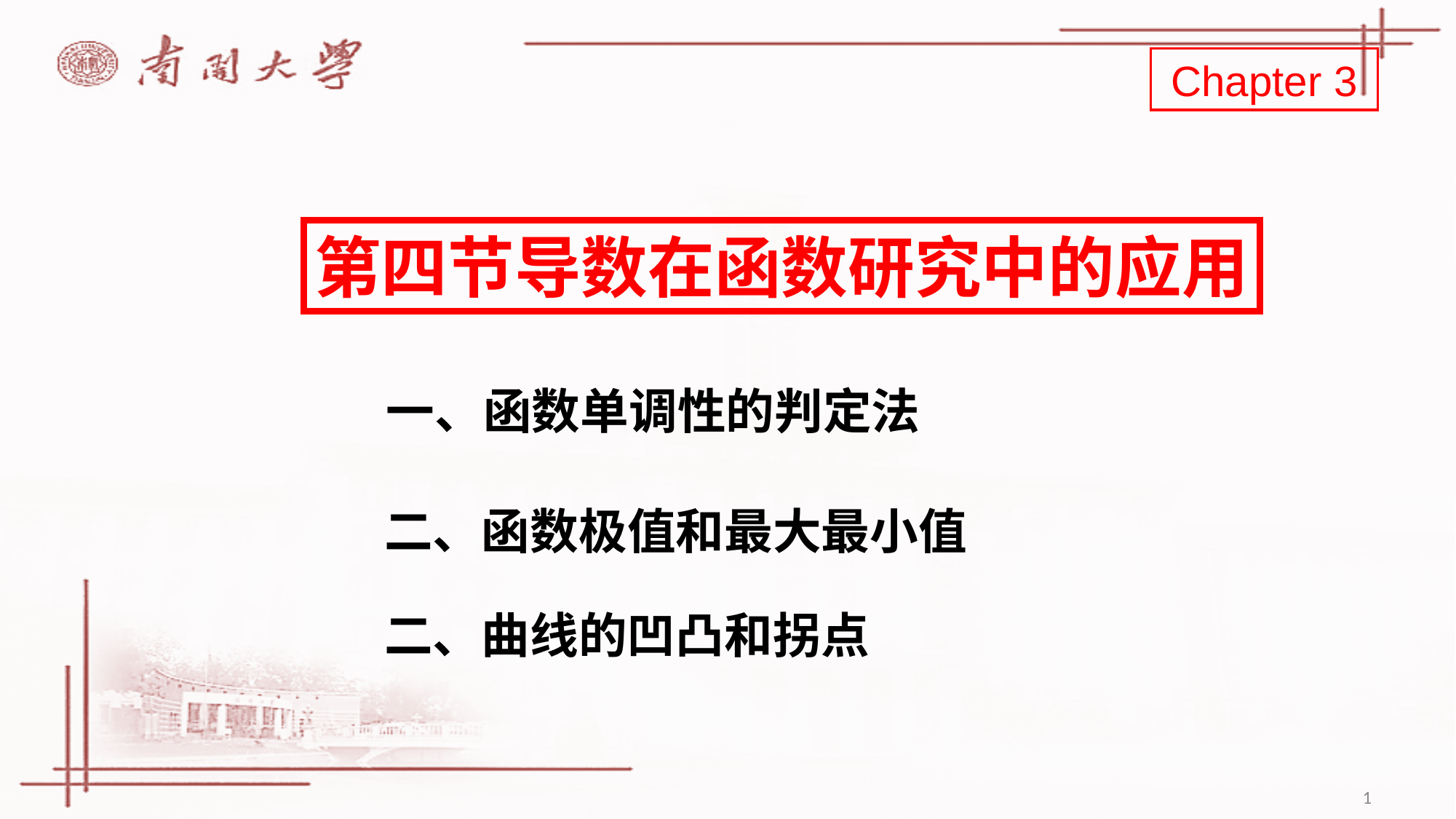

Chapter 3
第四节导数在函数研究中的应用
一、函数单调性的判定法
二、函数极值和最大最小值
二、曲线的凹凸和拐点
1